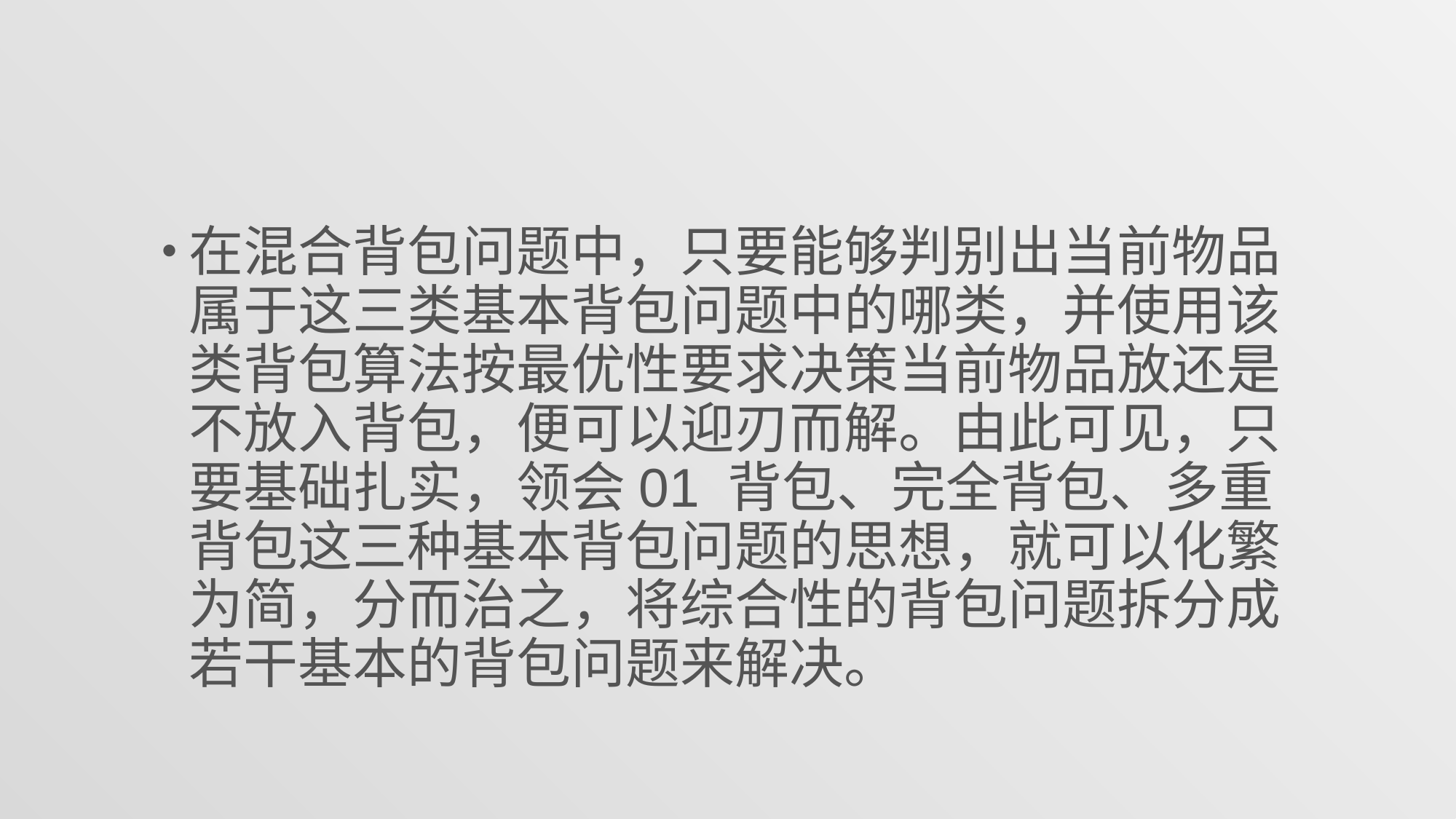

#
在混合背包问题中，只要能够判别出当前物品属于这三类基本背包问题中的哪类，并使用该类背包算法按最优性要求决策当前物品放还是不放入背包，便可以迎刃而解。由此可见，只要基础扎实，领会01 背包、完全背包、多重背包这三种基本背包问题的思想，就可以化繁为简，分而治之，将综合性的背包问题拆分成若干基本的背包问题来解决。